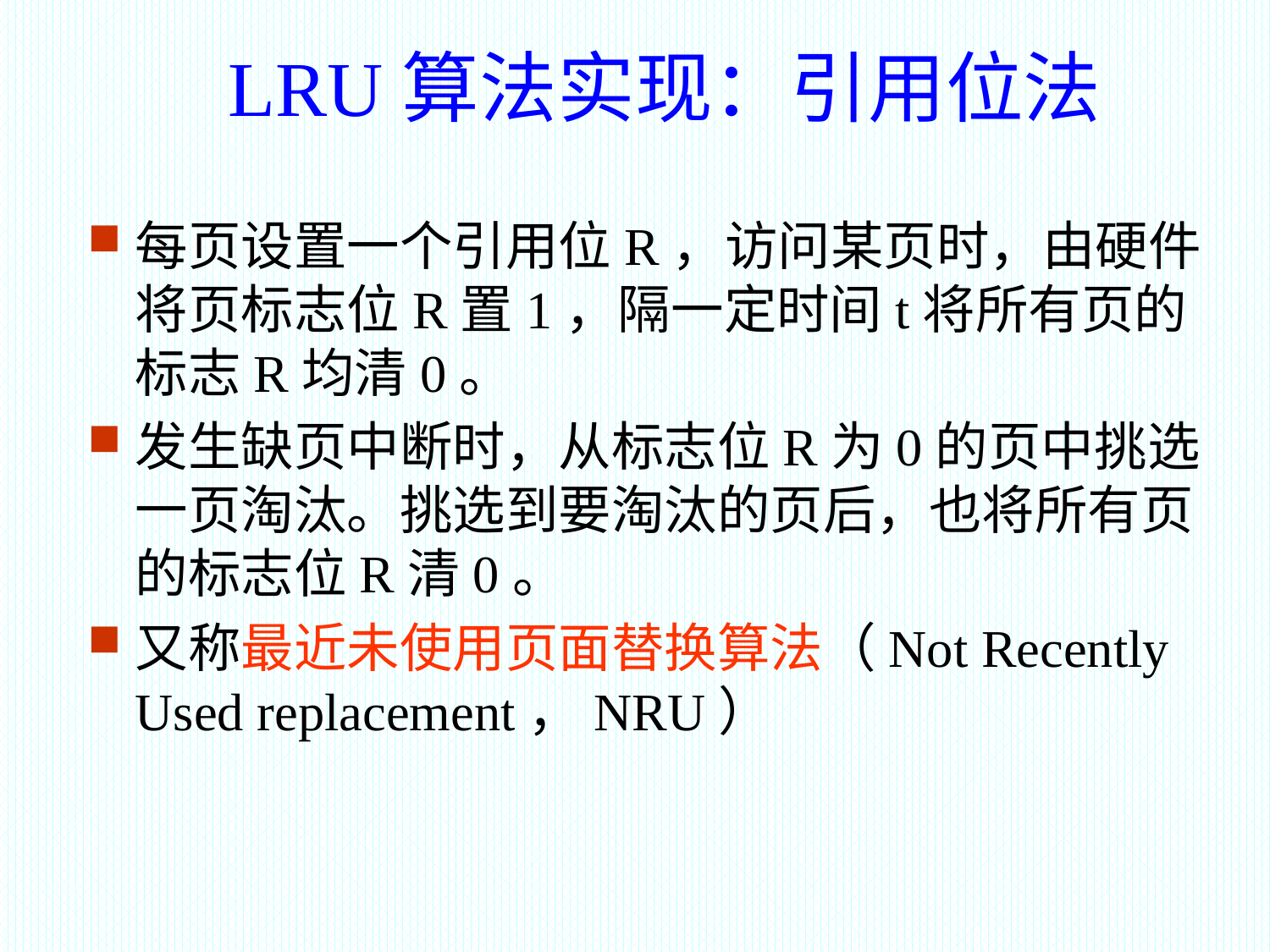

LRU算法实现：引用位法
每页设置一个引用位R，访问某页时，由硬件将页标志位R置1，隔一定时间t将所有页的标志R均清0。
发生缺页中断时，从标志位R为0的页中挑选一页淘汰。挑选到要淘汰的页后，也将所有页的标志位R清0。
又称最近未使用页面替换算法（Not Recently Used replacement，NRU）